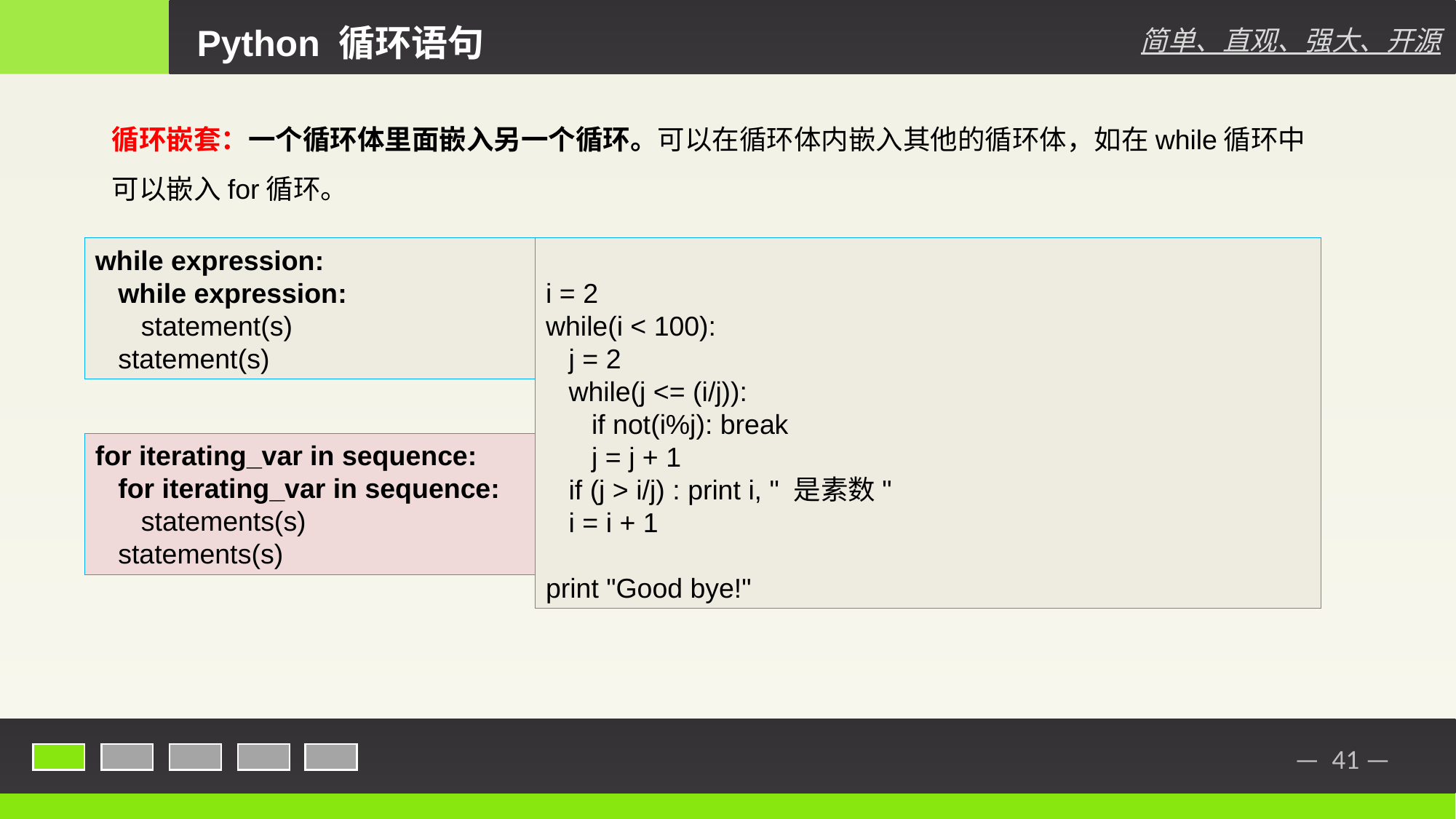

Python 循环语句
简单、直观、强大、开源
循环嵌套：一个循环体里面嵌入另一个循环。可以在循环体内嵌入其他的循环体，如在while循环中可以嵌入for循环。
while expression:
   while expression:
      statement(s)
   statement(s)

i = 2
while(i < 100):
   j = 2
   while(j <= (i/j)):
      if not(i%j): break
      j = j + 1
   if (j > i/j) : print i, " 是素数"
   i = i + 1

print "Good bye!"
for iterating_var in sequence:
   for iterating_var in sequence:
      statements(s)
   statements(s)